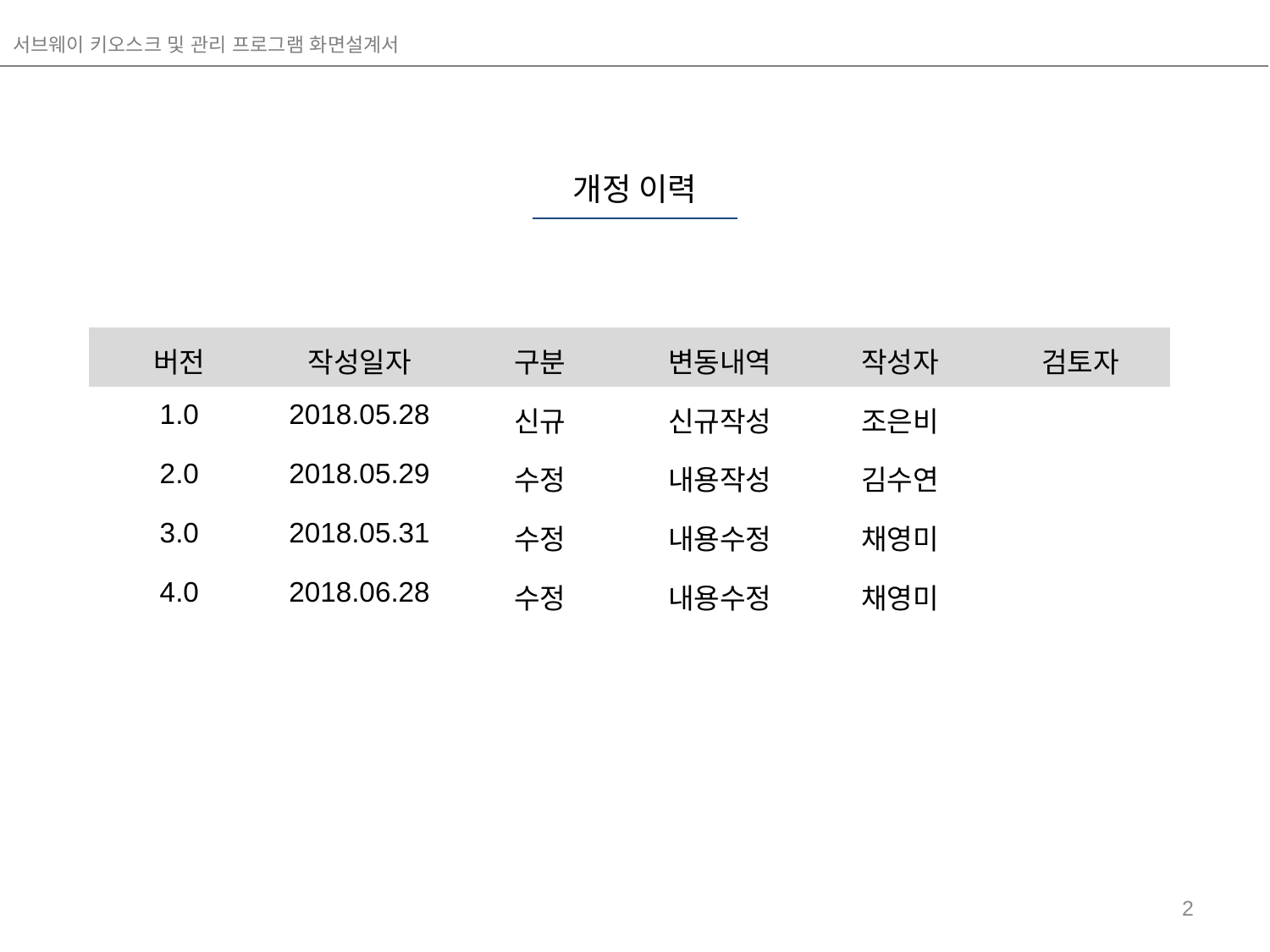

서브웨이 키오스크 및 관리 프로그램 화면설계서
개정 이력
| 버전 | 작성일자 | 구분 | 변동내역 | 작성자 | 검토자 |
| --- | --- | --- | --- | --- | --- |
| 1.0 | 2018.05.28 | 신규 | 신규작성 | 조은비 |  |
| 2.0 | 2018.05.29 | 수정 | 내용작성 | 김수연 |  |
| 3.0 | 2018.05.31 | 수정 | 내용수정 | 채영미 |  |
| 4.0 | 2018.06.28 | 수정 | 내용수정 | 채영미 |  |
2